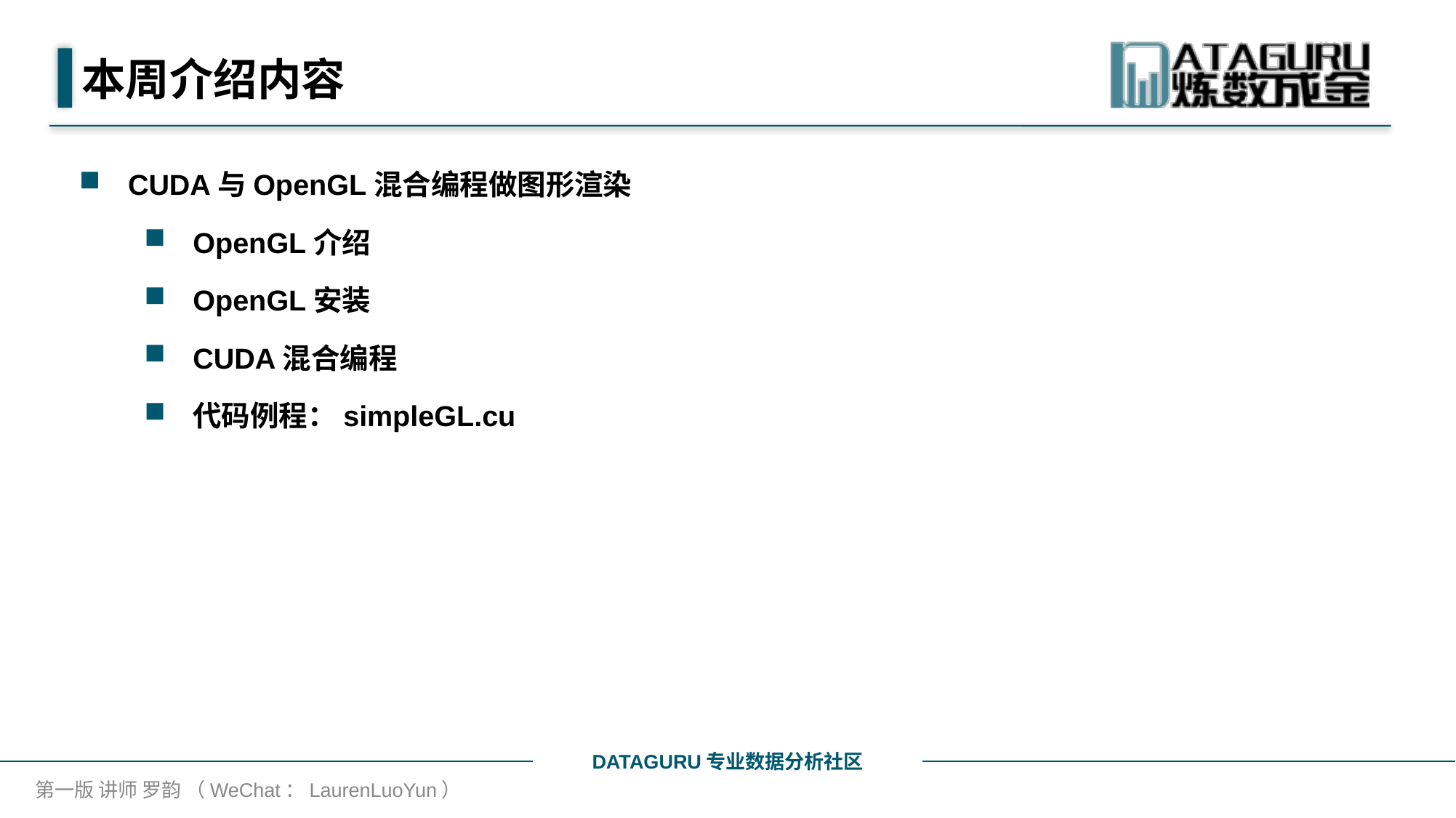

# 本周介绍内容
CUDA与OpenGL混合编程做图形渲染
OpenGL介绍
OpenGL安装
CUDA混合编程
代码例程：simpleGL.cu